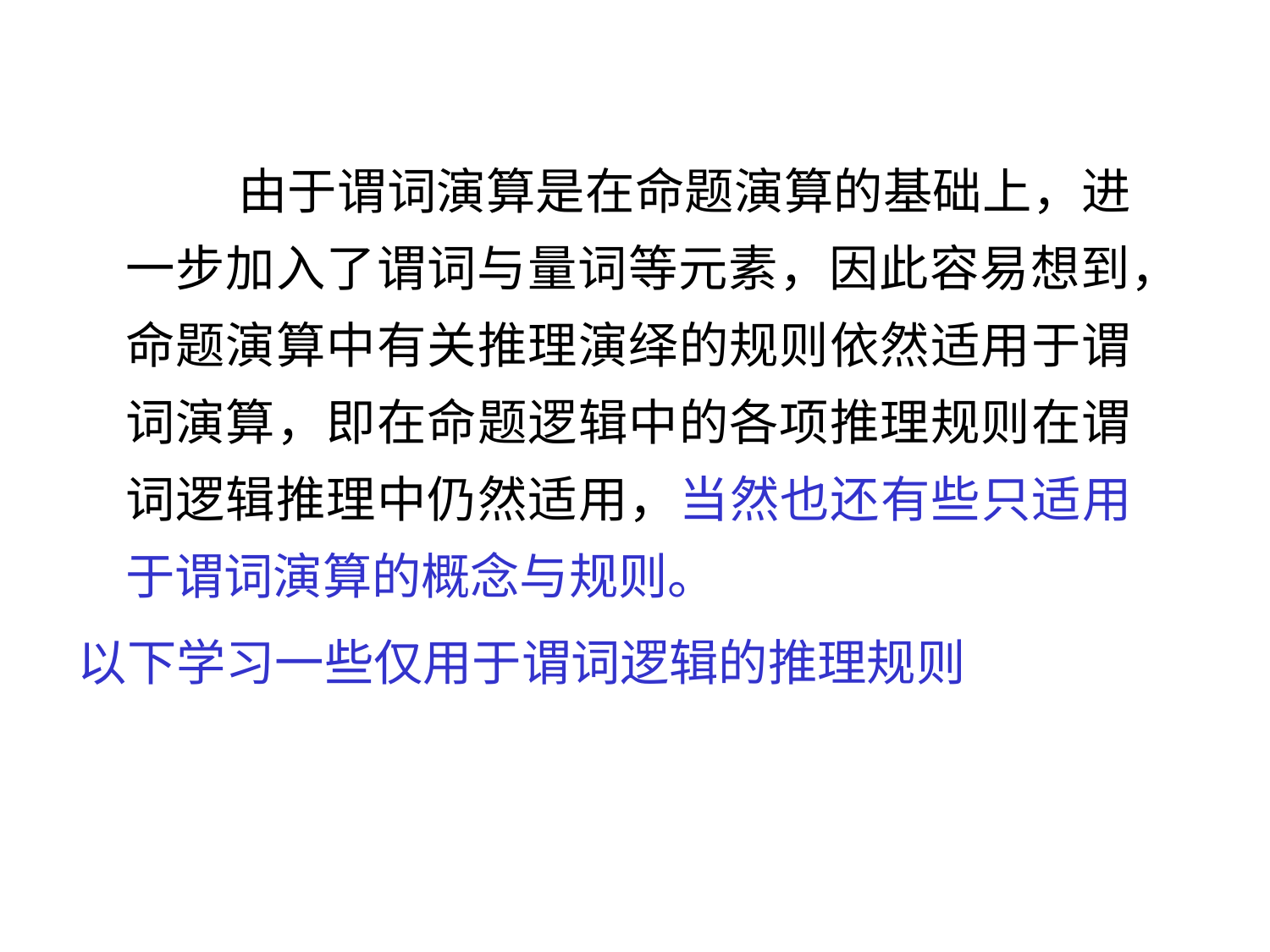

由于谓词演算是在命题演算的基础上，进一步加入了谓词与量词等元素，因此容易想到，命题演算中有关推理演绎的规则依然适用于谓词演算，即在命题逻辑中的各项推理规则在谓词逻辑推理中仍然适用，当然也还有些只适用于谓词演算的概念与规则。
以下学习一些仅用于谓词逻辑的推理规则